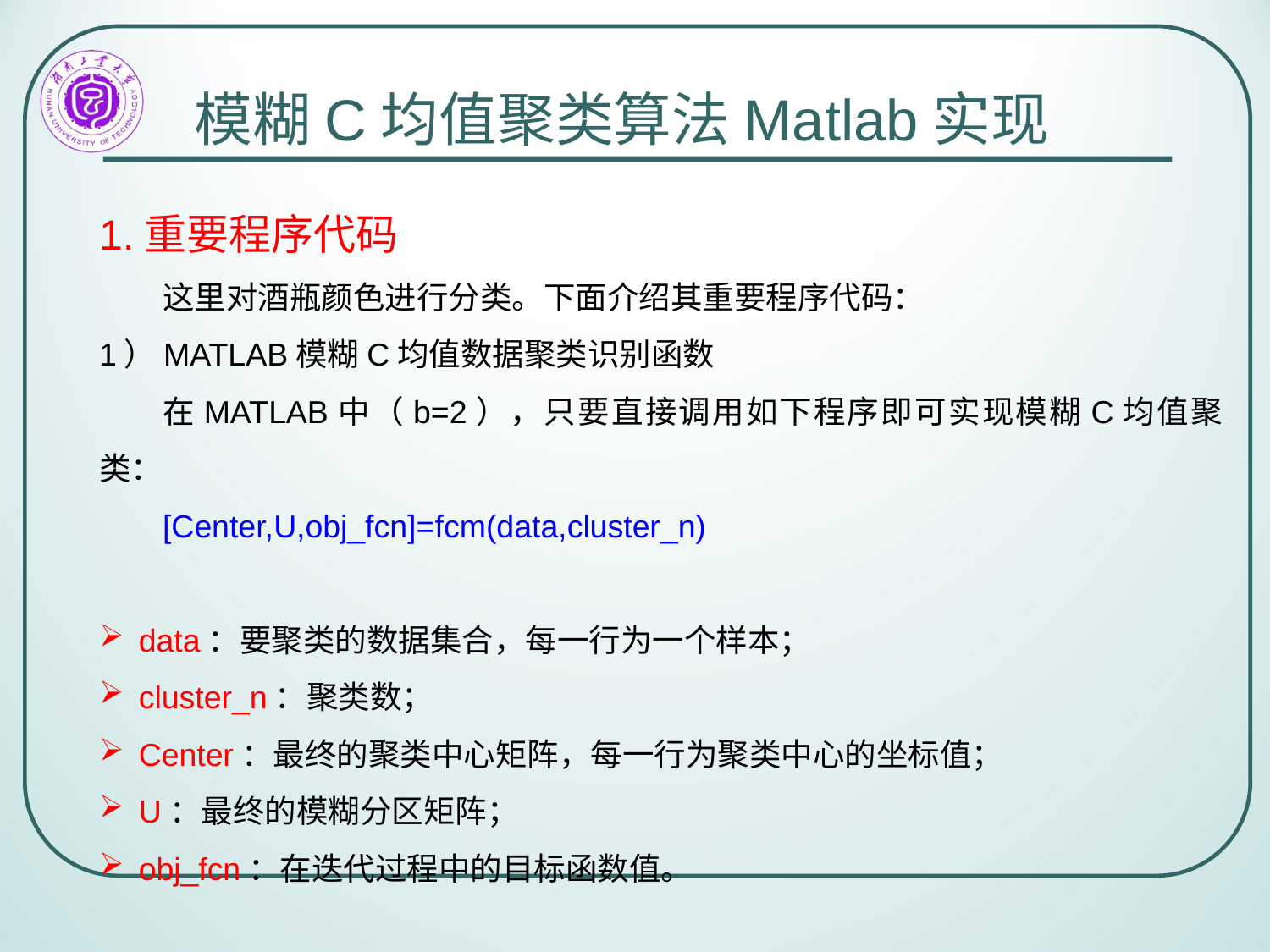

模糊C均值聚类算法Matlab实现
1.重要程序代码
这里对酒瓶颜色进行分类。下面介绍其重要程序代码：
1）MATLAB模糊C均值数据聚类识别函数
在MATLAB中（b=2），只要直接调用如下程序即可实现模糊C均值聚类：
[Center,U,obj_fcn]=fcm(data,cluster_n)

data：要聚类的数据集合，每一行为一个样本；
cluster_n：聚类数；
Center：最终的聚类中心矩阵，每一行为聚类中心的坐标值；
U：最终的模糊分区矩阵；
obj_fcn：在迭代过程中的目标函数值。